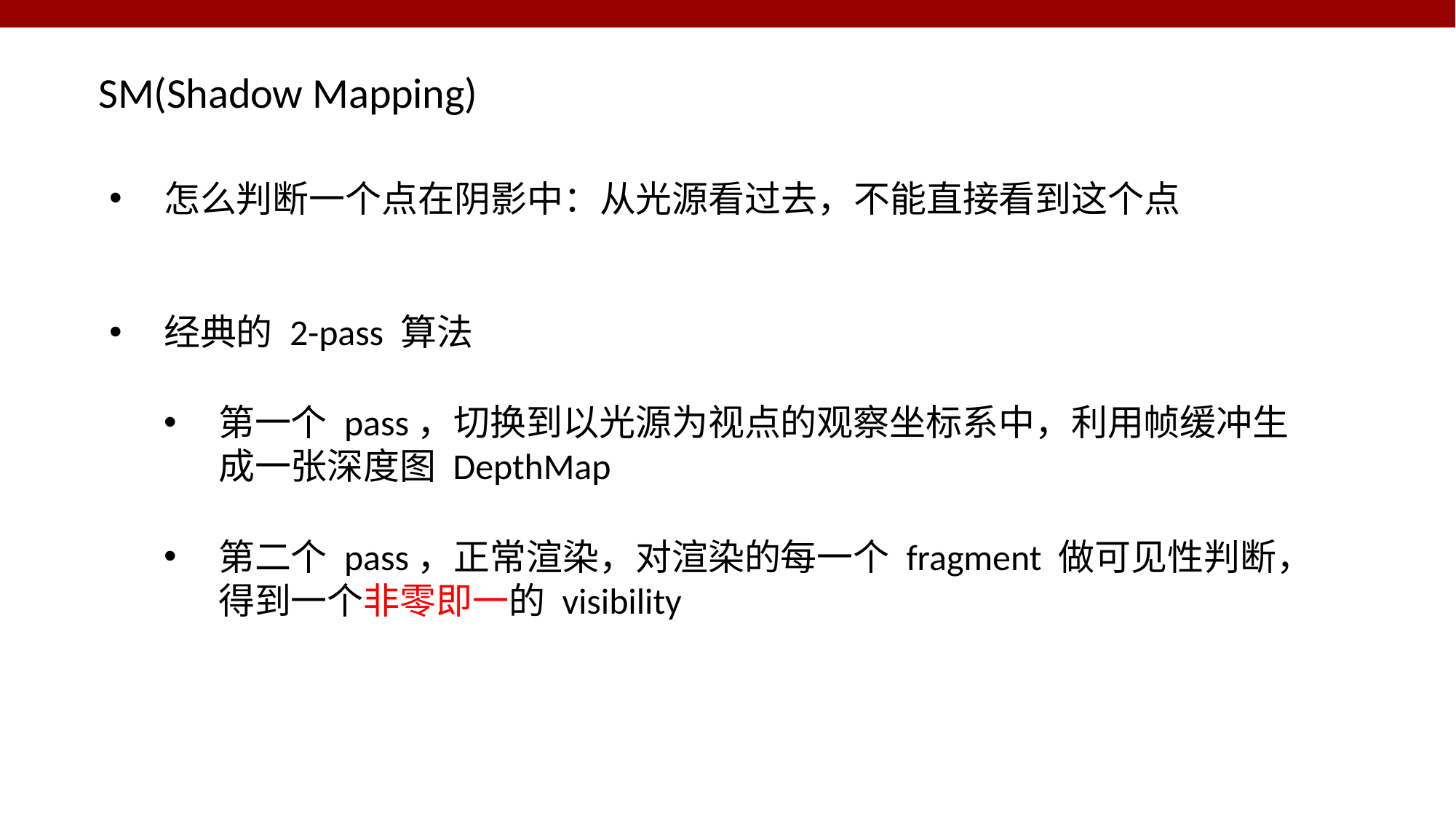

SM(Shadow Mapping)
怎么判断一个点在阴影中：从光源看过去，不能直接看到这个点
经典的 2-pass 算法

第一个 pass，切换到以光源为视点的观察坐标系中，利用帧缓冲生成一张深度图 DepthMap

第二个 pass，正常渲染，对渲染的每一个 fragment 做可见性判断，得到一个非零即一的 visibility